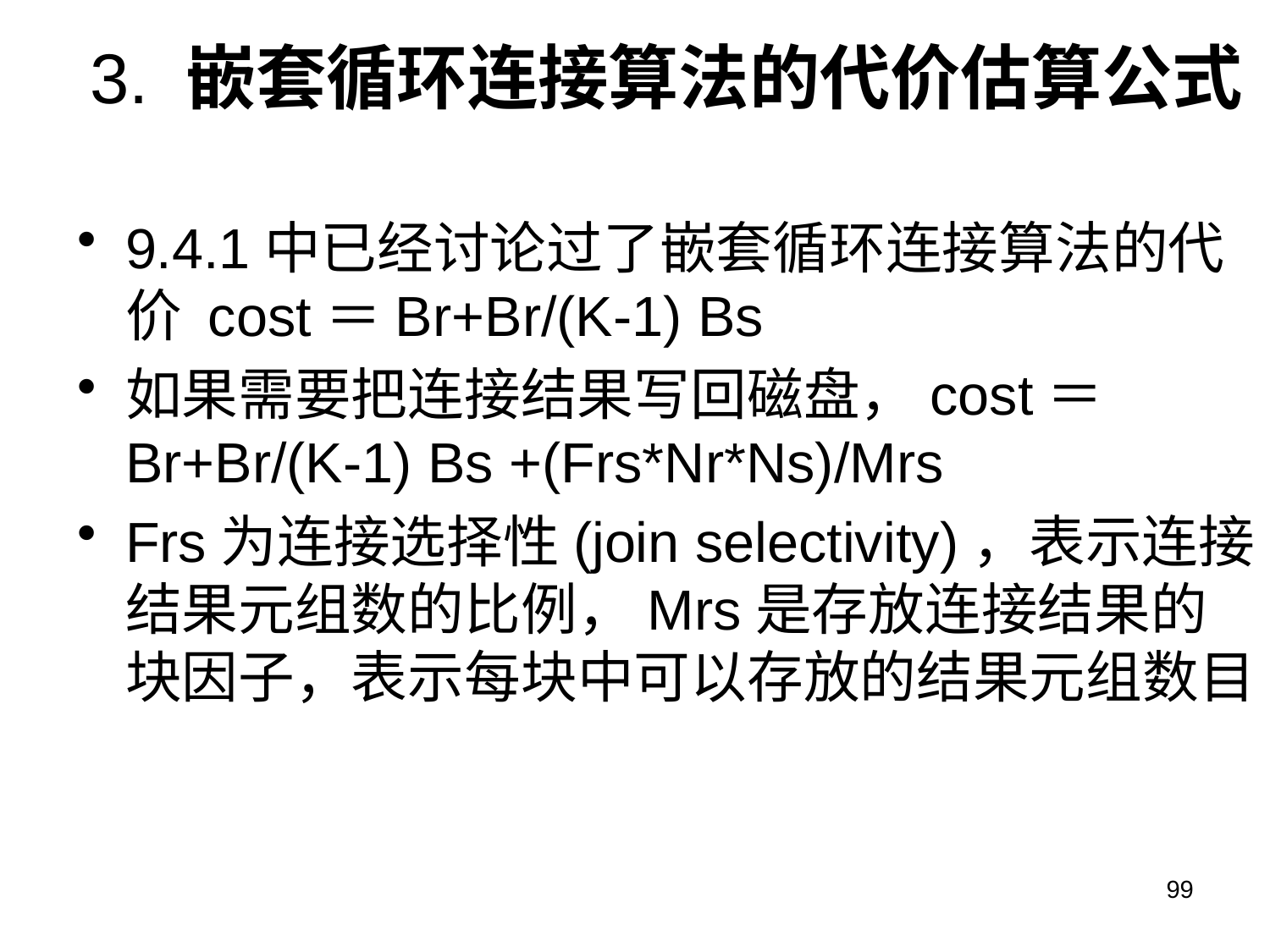

# 3. 嵌套循环连接算法的代价估算公式
9.4.1中已经讨论过了嵌套循环连接算法的代价 cost＝Br+Br/(K-1) Bs
如果需要把连接结果写回磁盘，cost＝Br+Br/(K-1) Bs +(Frs*Nr*Ns)/Mrs
Frs为连接选择性(join selectivity)，表示连接结果元组数的比例，Mrs是存放连接结果的块因子，表示每块中可以存放的结果元组数目

99